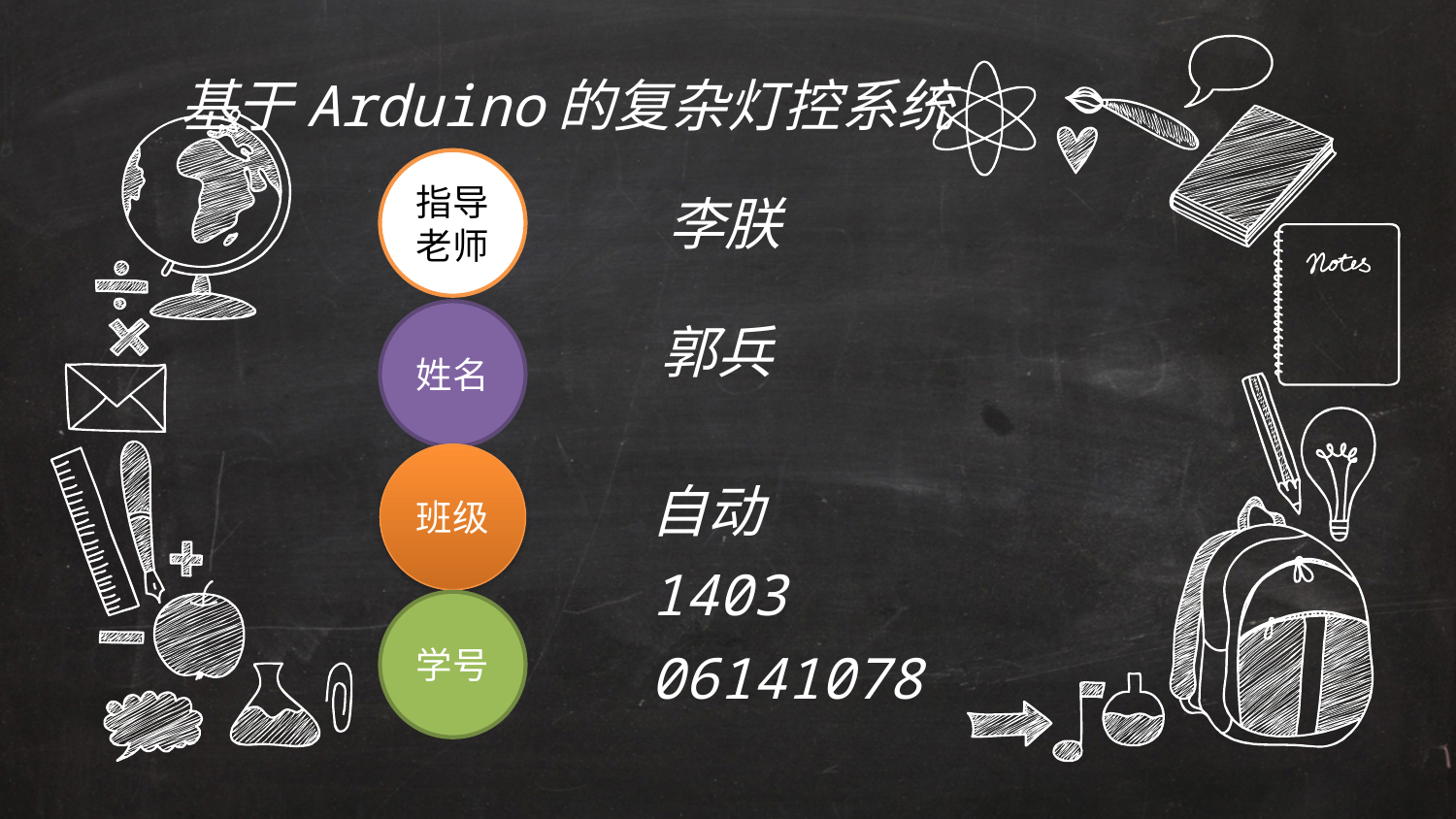

基于Arduino的复杂灯控系统

指导 老师
      李朕

姓名
    郭兵

班级

自动1403

学号

06141078